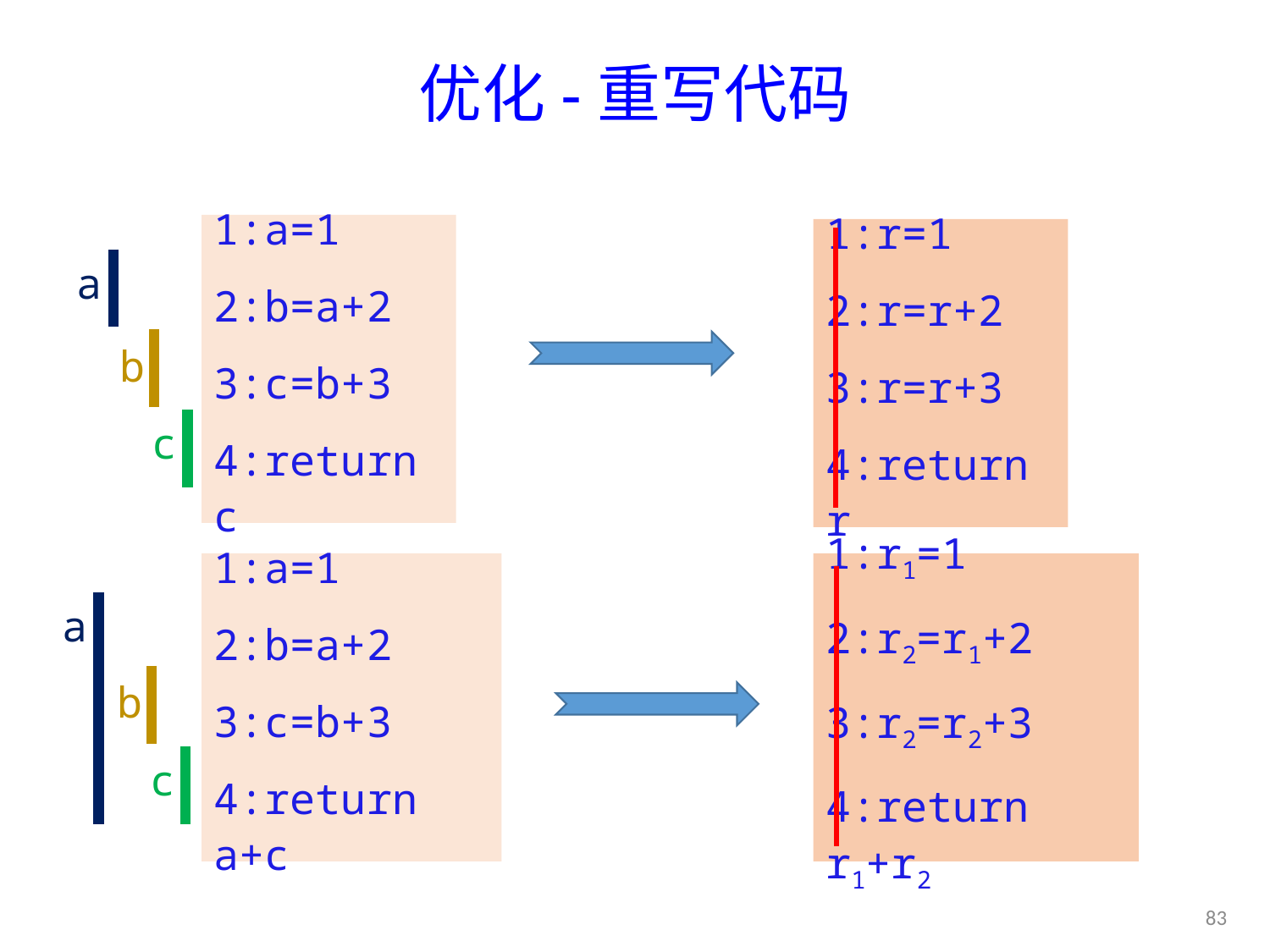

# 优化-重写代码
1:a=1
2:b=a+2
3:c=b+3
4:return c
1:r=1
2:r=r+2
3:r=r+3
4:return r
a
b
c

1:a=1
2:b=a+2
3:c=b+3
4:return a+c
1:r1=1
2:r2=r1+2
3:r2=r2+3
4:return r1+r2
a
b
c

83